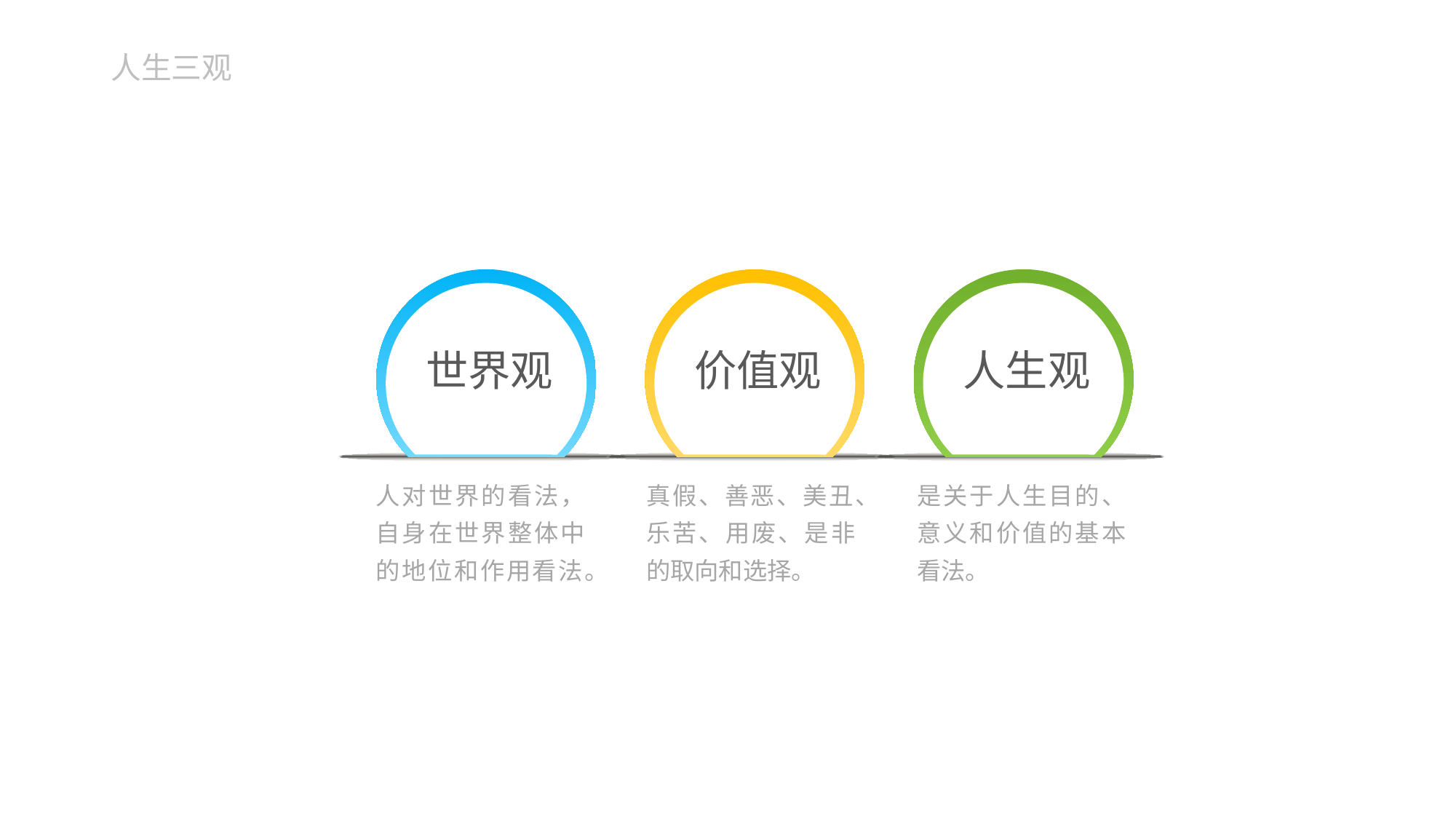

# 人生三观

世界观
价值观
人生观

是关于人生目的、意义和价值的基本看法。
人对世界的看法，自身在世界整体中的地位和作用看法。
真假、善恶、美丑、乐苦、用废、是非的取向和选择。